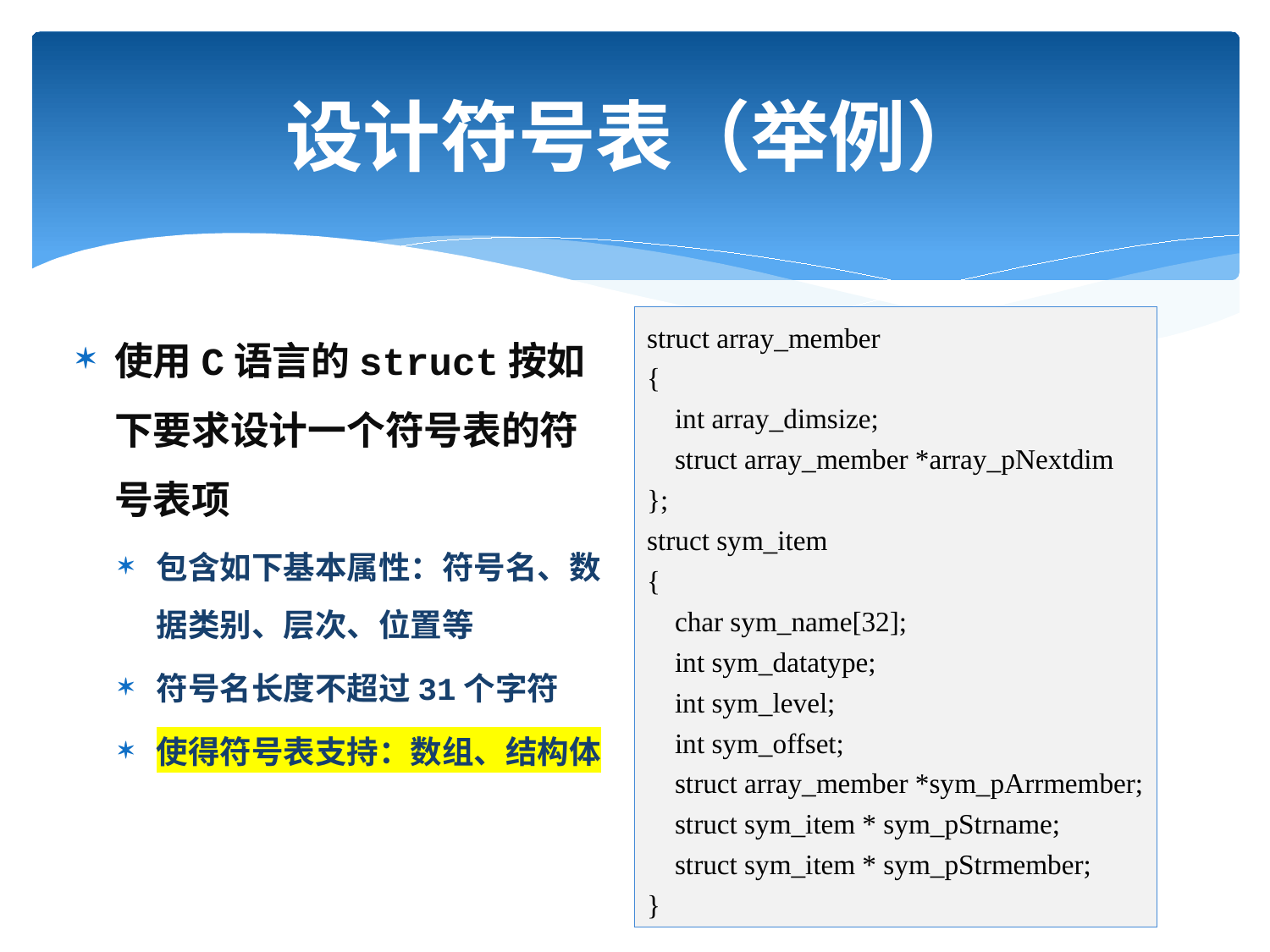

# 设计符号表（举例）
使用C语言的struct按如下要求设计一个符号表的符号表项
包含如下基本属性：符号名、数据类别、层次、位置等
符号名长度不超过31个字符
使得符号表支持：数组、结构体

struct array_member
{
    int array_dimsize;
    struct array_member *array_pNextdim
};
struct sym_item
{
    char sym_name[32];
    int sym_datatype;
    int sym_level;
    int sym_offset;
    struct array_member *sym_pArrmember;
    struct sym_item * sym_pStrname;
    struct sym_item * sym_pStrmember;
}